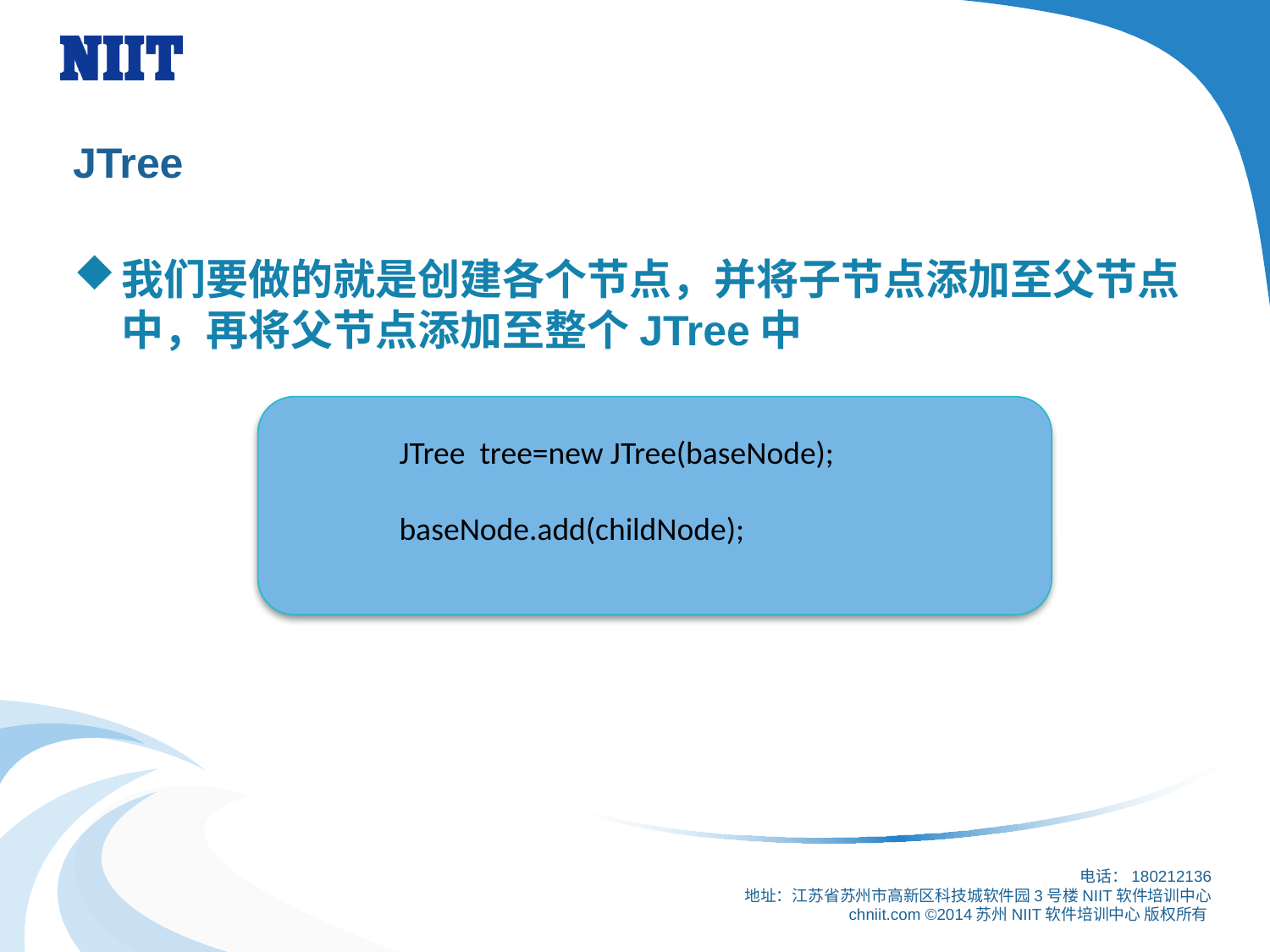

# JTree
我们要做的就是创建各个节点，并将子节点添加至父节点中，再将父节点添加至整个JTree中

JTree  tree=new JTree(baseNode);

baseNode.add(childNode);